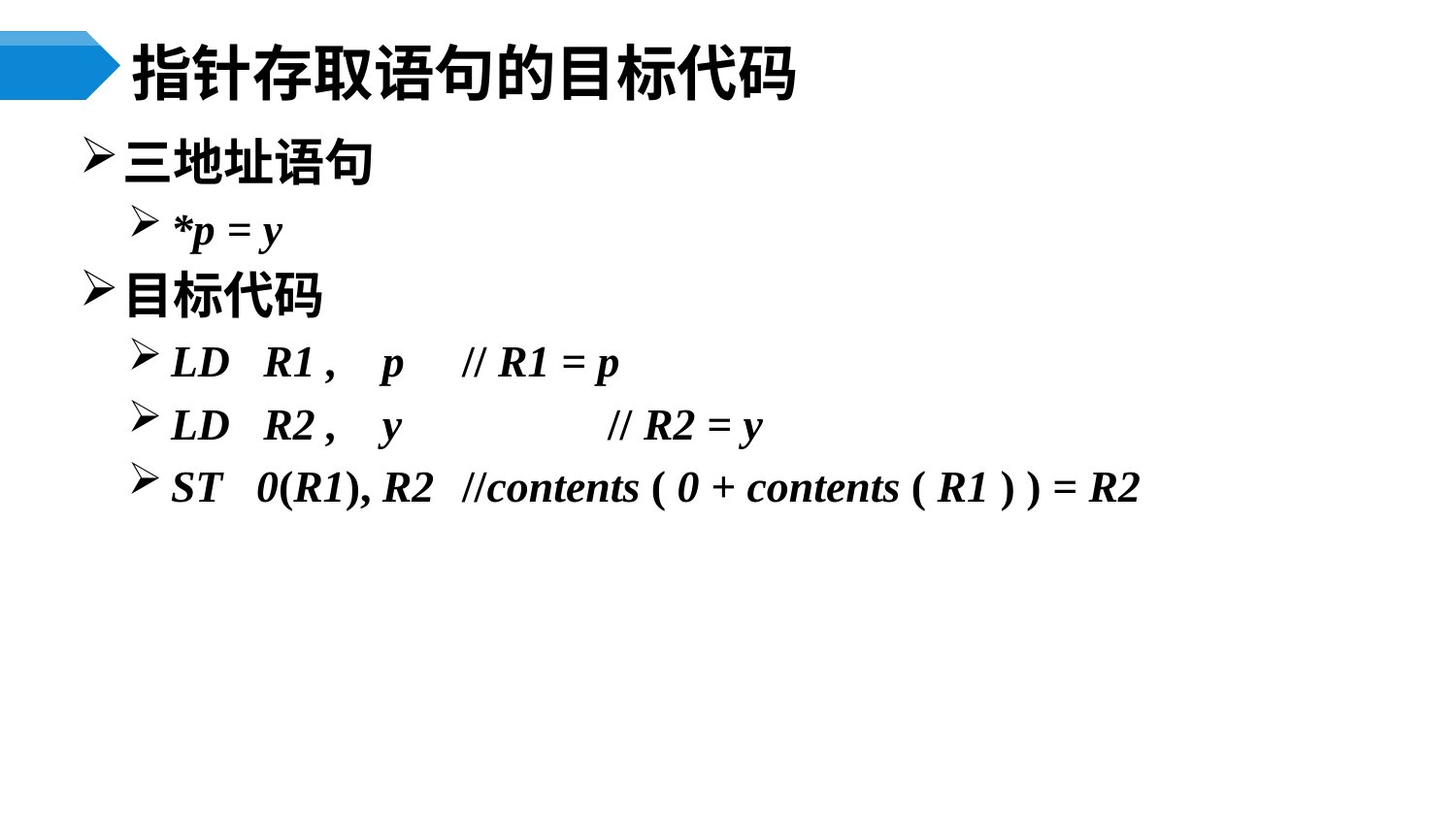

# 指针存取语句的目标代码
三地址语句
*p = y
目标代码
LD   R1 ,    p	// R1 = p
LD   R2 ,    y         	// R2 = y
ST   0(R1), R2	//contents ( 0 + contents ( R1 ) ) = R2